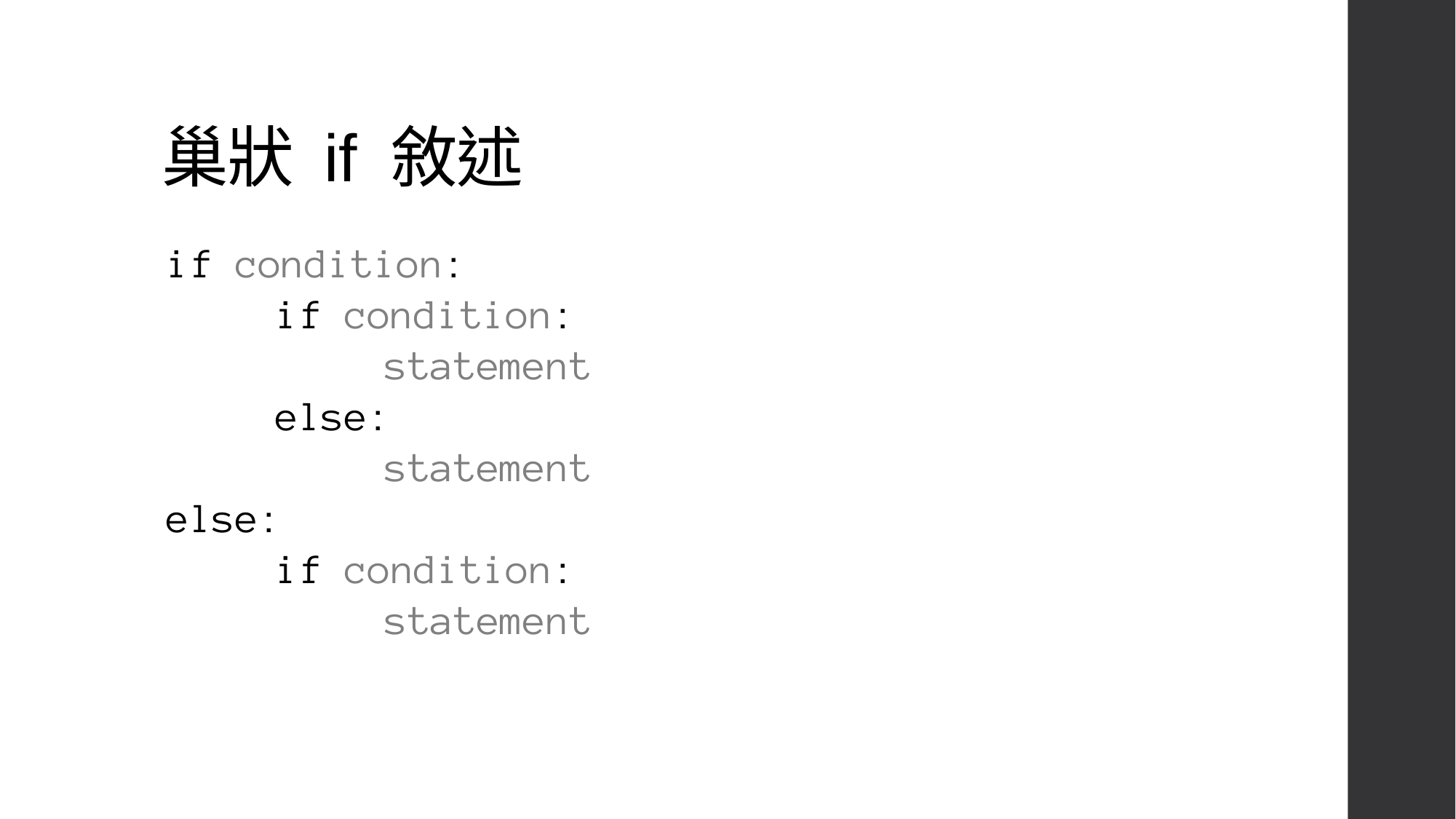

# 巢狀 if 敘述
if condition:
	if condition:
		statement
	else:
		statement
else:
	if condition:
		statement